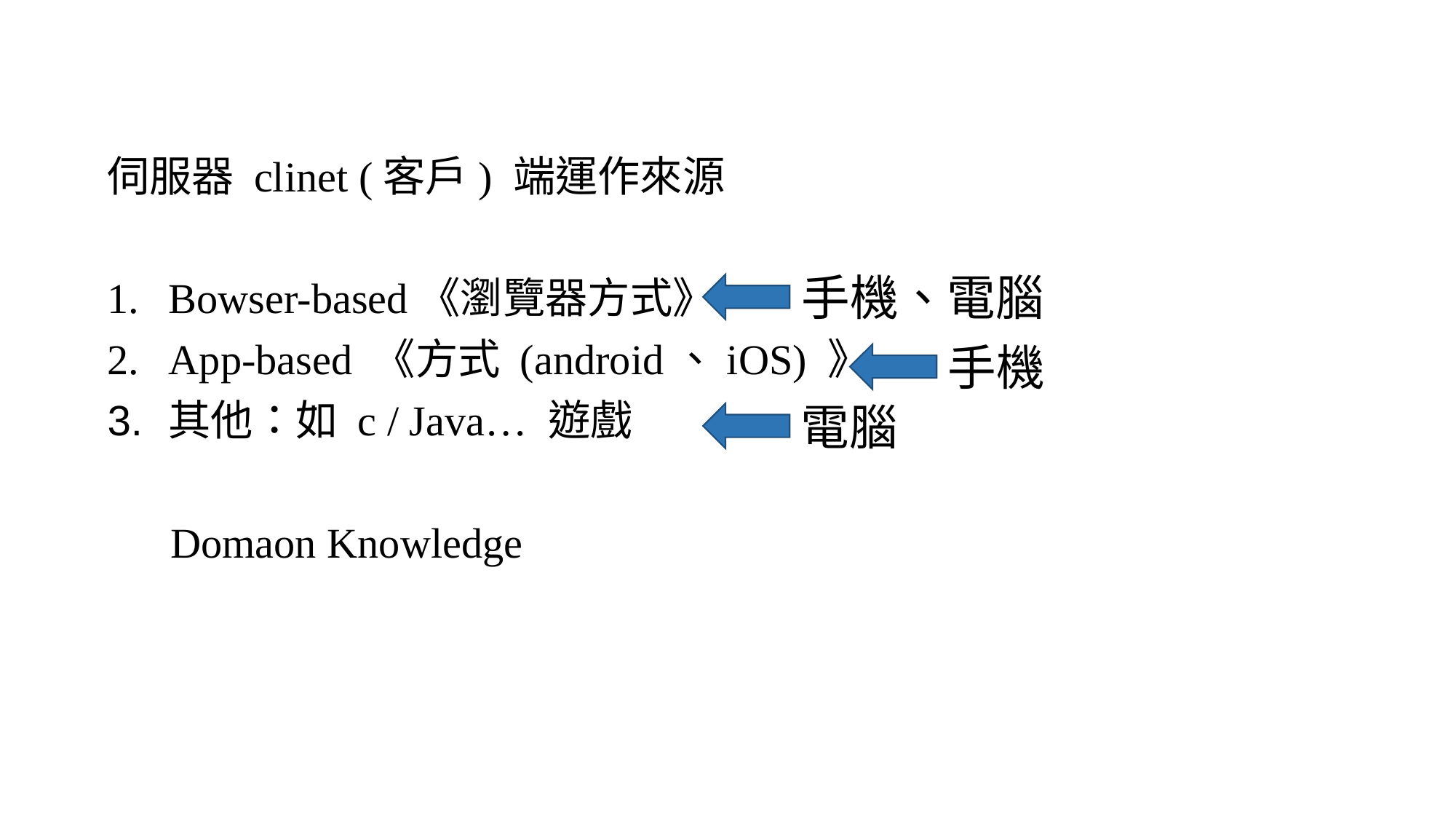

伺服器 clinet (客戶) 端運作來源

Bowser-based《瀏覽器方式》
App-based 《方式 (android、iOS) 》
其他：如 c / Java… 遊戲

      Domaon Knowledge

手機、電腦

手機

電腦